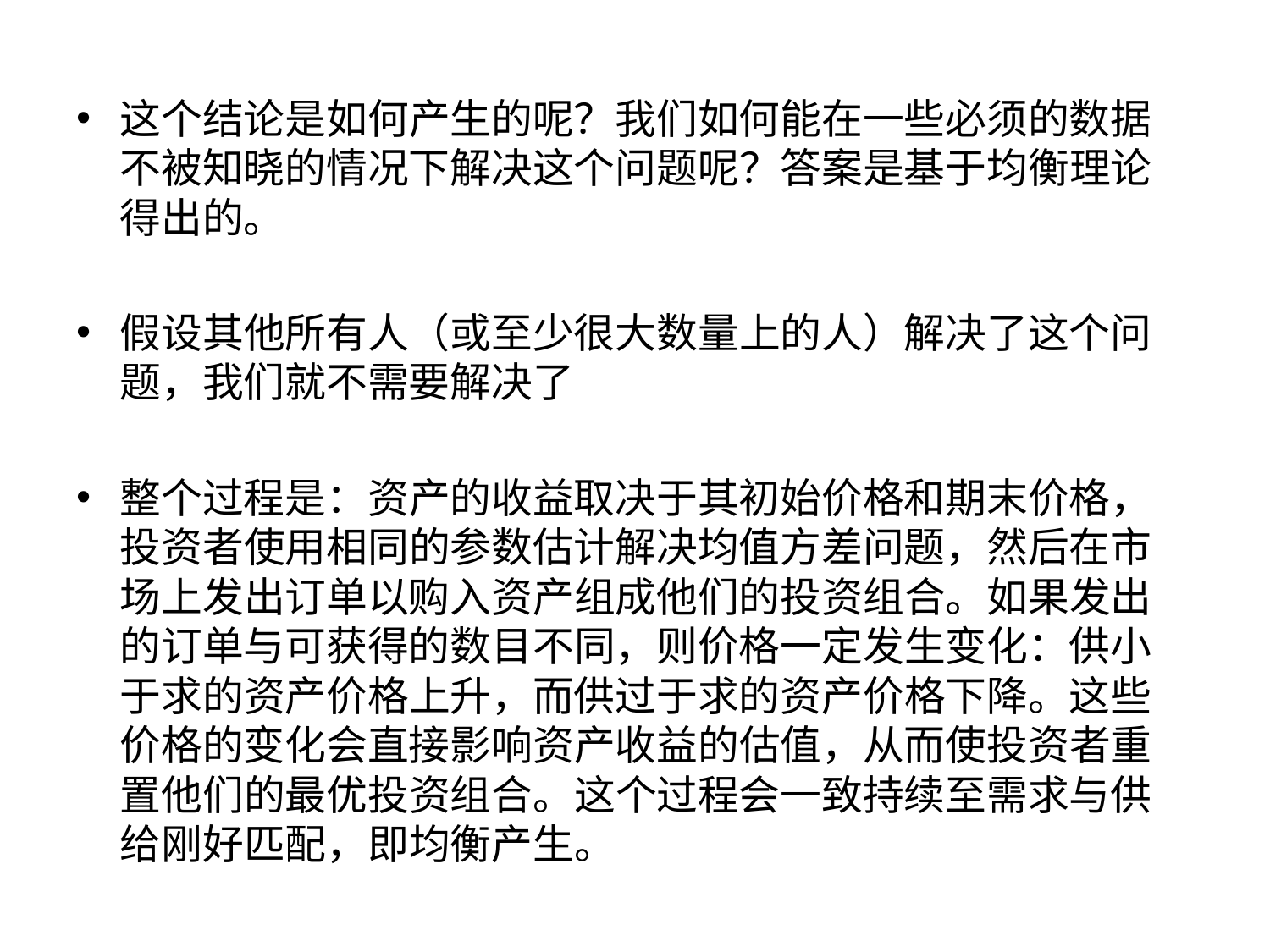

这个结论是如何产生的呢？我们如何能在一些必须的数据不被知晓的情况下解决这个问题呢？答案是基于均衡理论得出的。

假设其他所有人（或至少很大数量上的人）解决了这个问题，我们就不需要解决了

整个过程是：资产的收益取决于其初始价格和期末价格，投资者使用相同的参数估计解决均值方差问题，然后在市场上发出订单以购入资产组成他们的投资组合。如果发出的订单与可获得的数目不同，则价格一定发生变化：供小于求的资产价格上升，而供过于求的资产价格下降。这些价格的变化会直接影响资产收益的估值，从而使投资者重置他们的最优投资组合。这个过程会一致持续至需求与供给刚好匹配，即均衡产生。